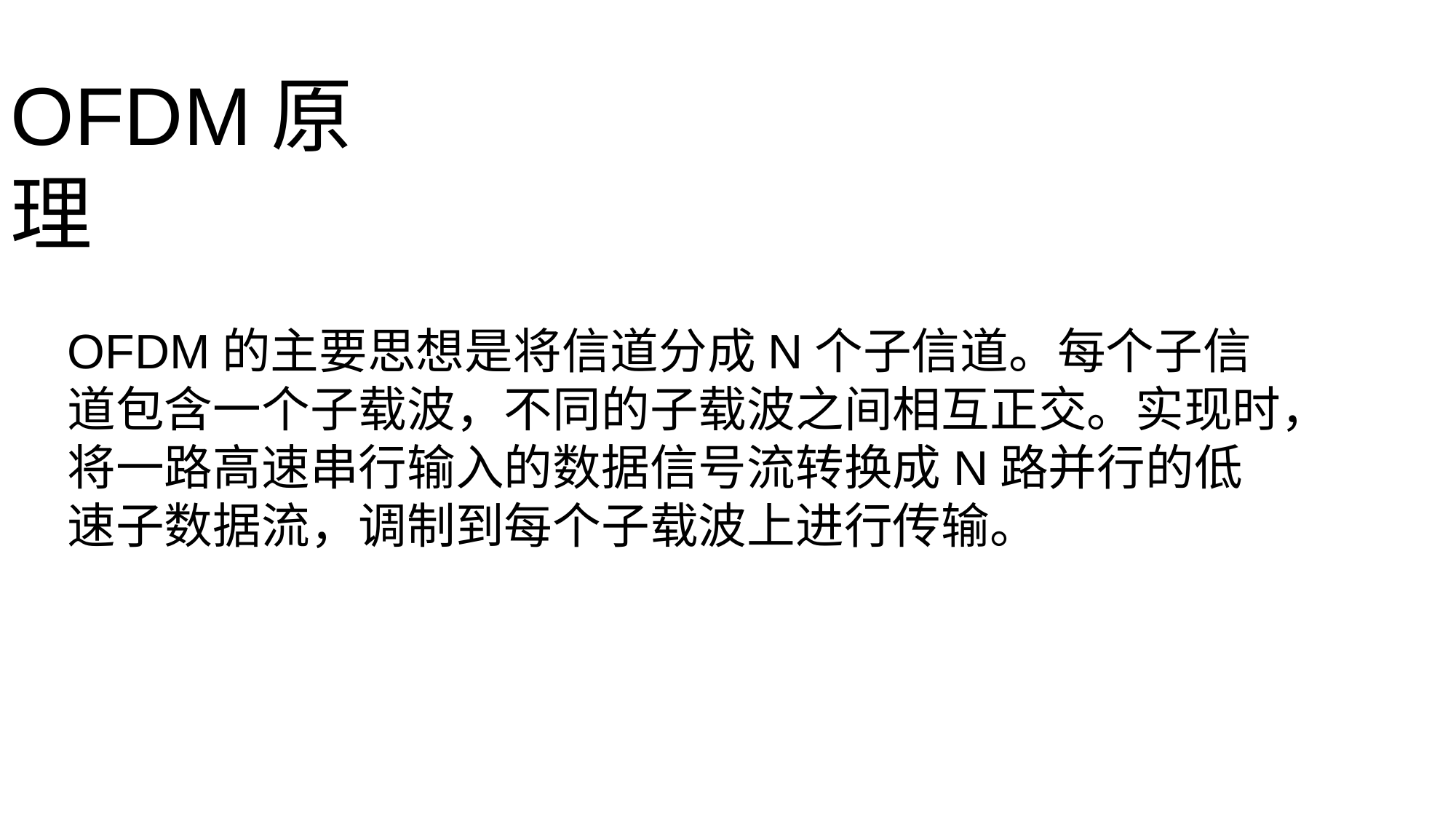

OFDM原理
OFDM的主要思想是将信道分成N个子信道。每个子信道包含一个子载波，不同的子载波之间相互正交。实现时，将一路高速串行输入的数据信号流转换成N路并行的低速子数据流，调制到每个子载波上进行传输。